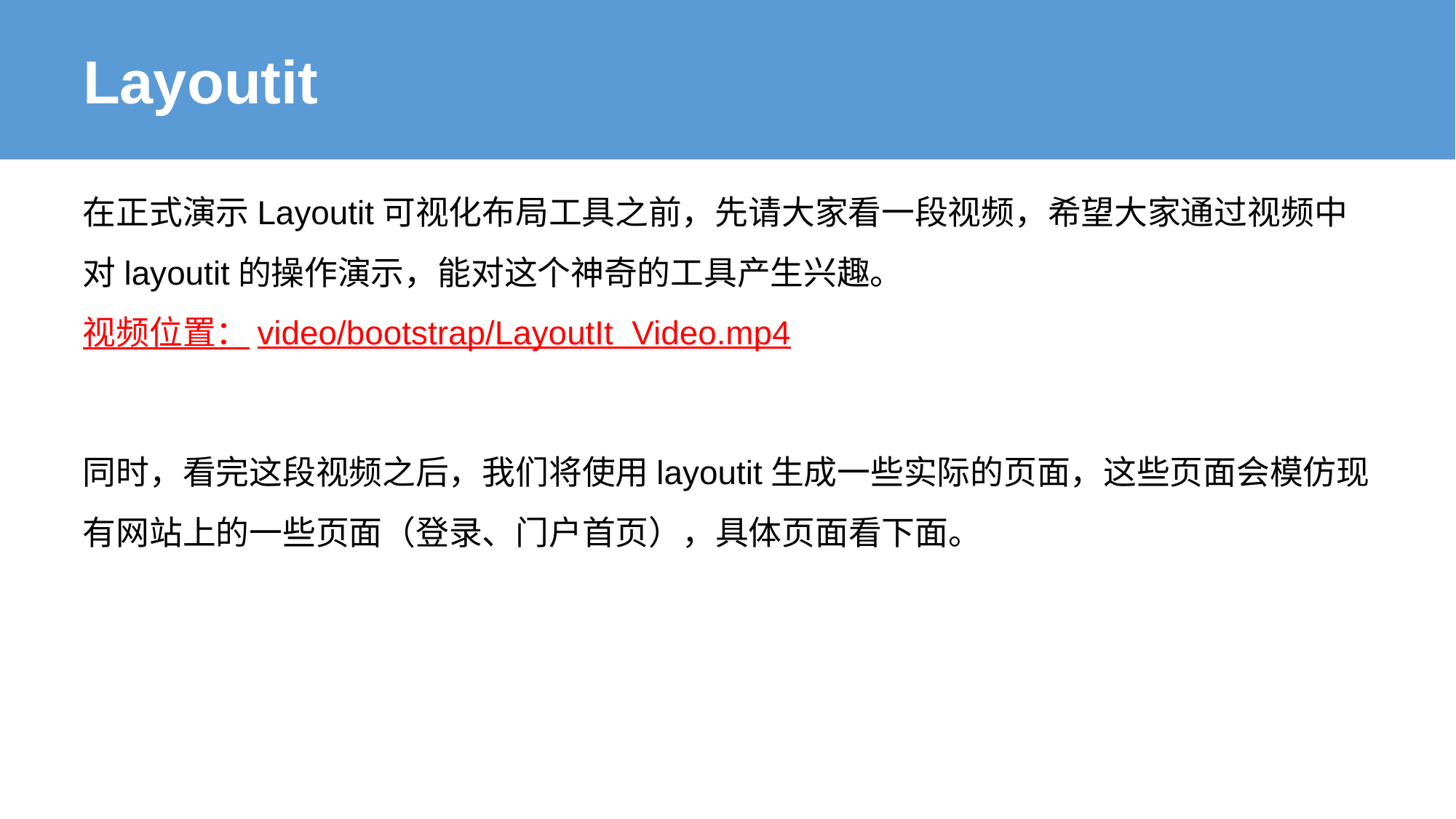

# Layoutit
在正式演示Layoutit可视化布局工具之前，先请大家看一段视频，希望大家通过视频中对layoutit的操作演示，能对这个神奇的工具产生兴趣。
视频位置：video/bootstrap/LayoutIt  Video.mp4

同时，看完这段视频之后，我们将使用layoutit生成一些实际的页面，这些页面会模仿现有网站上的一些页面（登录、门户首页），具体页面看下面。